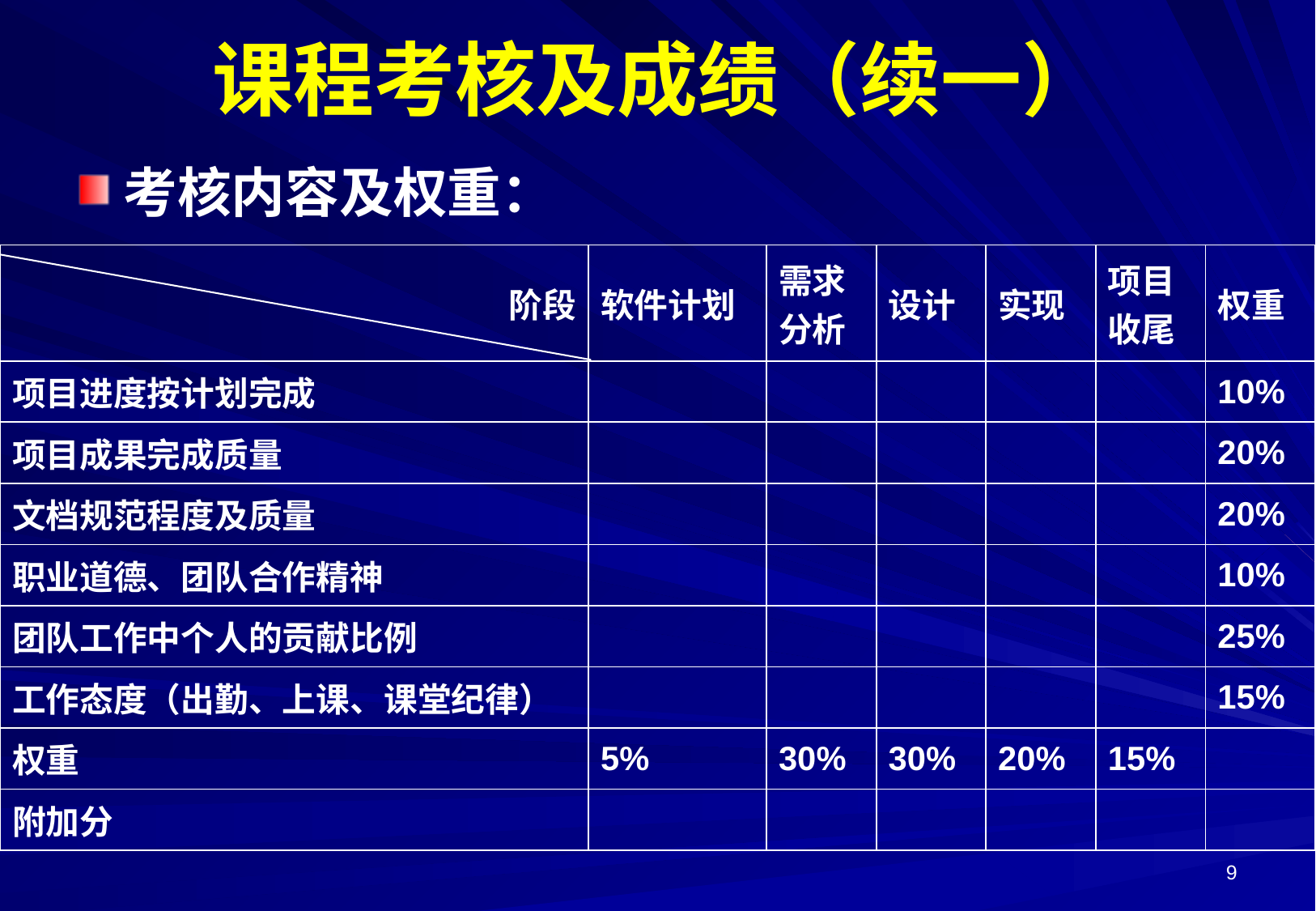

# 课程考核及成绩（续一）
考核内容及权重：
| 阶段 | 软件计划 | 需求 分析 | 设计 | 实现 | 项目 收尾 | 权重 |
| --- | --- | --- | --- | --- | --- | --- |
| 项目进度按计划完成 |  |  |  |  |  | 10% |
| 项目成果完成质量 |  |  |  |  |  | 20% |
| 文档规范程度及质量 |  |  |  |  |  | 20% |
| 职业道德、团队合作精神 |  |  |  |  |  | 10% |
| 团队工作中个人的贡献比例 |  |  |  |  |  | 25% |
| 工作态度（出勤、上课、课堂纪律） |  |  |  |  |  | 15% |
| 权重 | 5% | 30% | 30% | 20% | 15% |  |
| 附加分 |  |  |  |  |  |  |

9